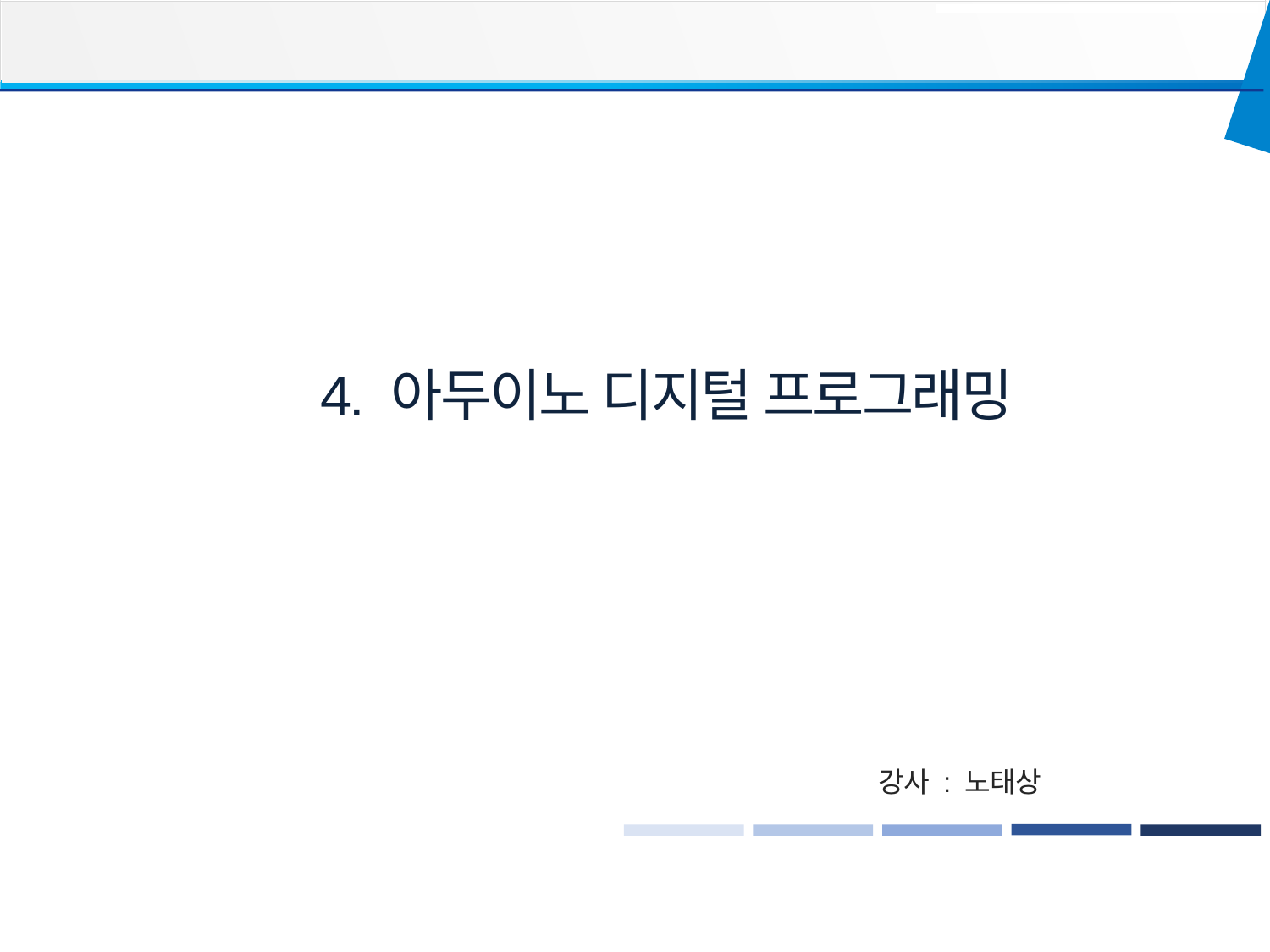

4. 아두이노 디지털 프로그래밍

강사 : 노태상